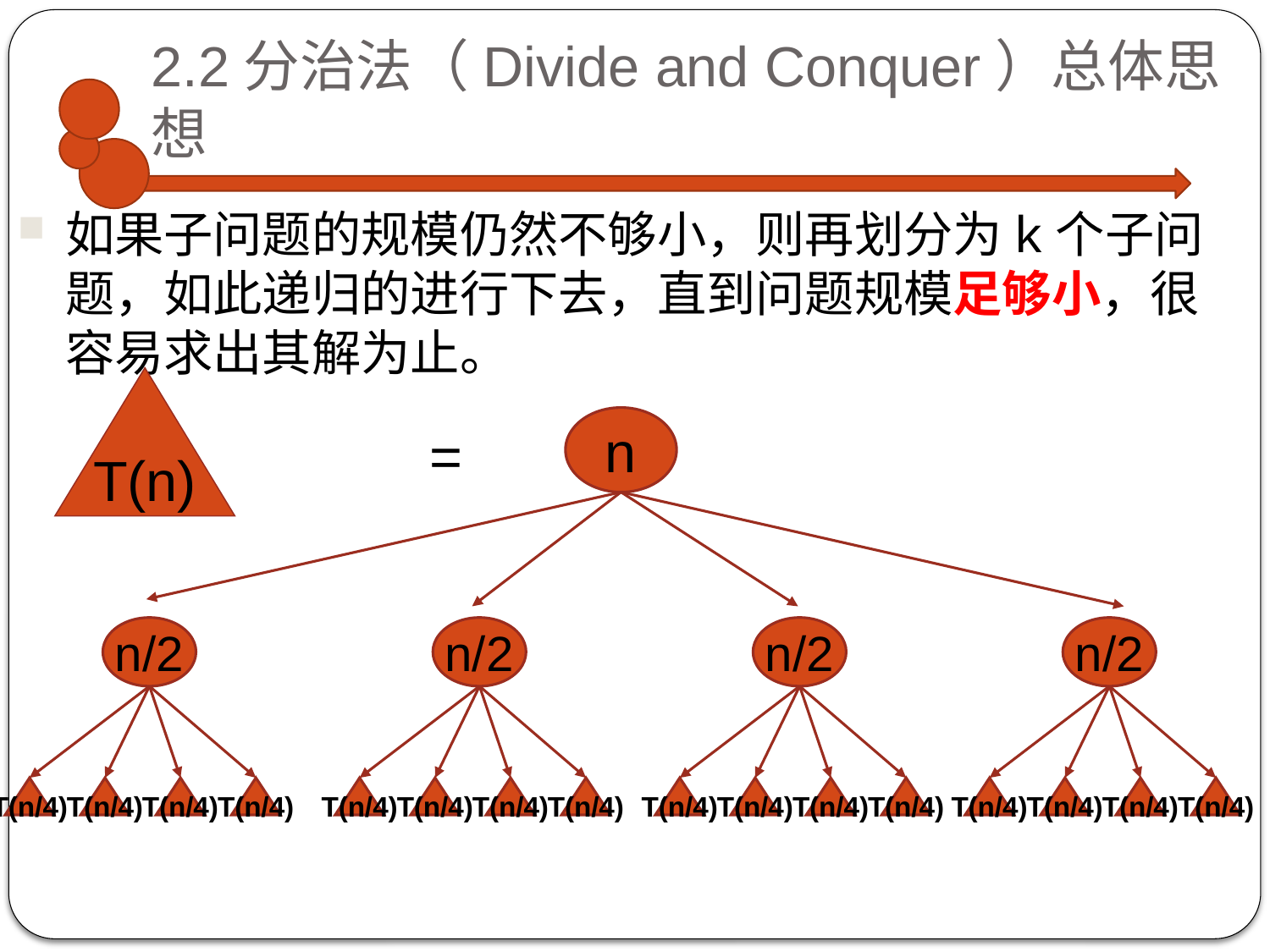

# 2.2分治法（Divide and Conquer）总体思想
如果子问题的规模仍然不够小，则再划分为k个子问题，如此递归的进行下去，直到问题规模足够小，很容易求出其解为止。
T(n)
n
=
n/2
T(n/4)
T(n/4)
T(n/4)
T(n/4)
n/2
T(n/4)
T(n/4)
T(n/4)
T(n/4)
n/2
T(n/4)
T(n/4)
T(n/4)
T(n/4)
n/2
T(n/4)
T(n/4)
T(n/4)
T(n/4)